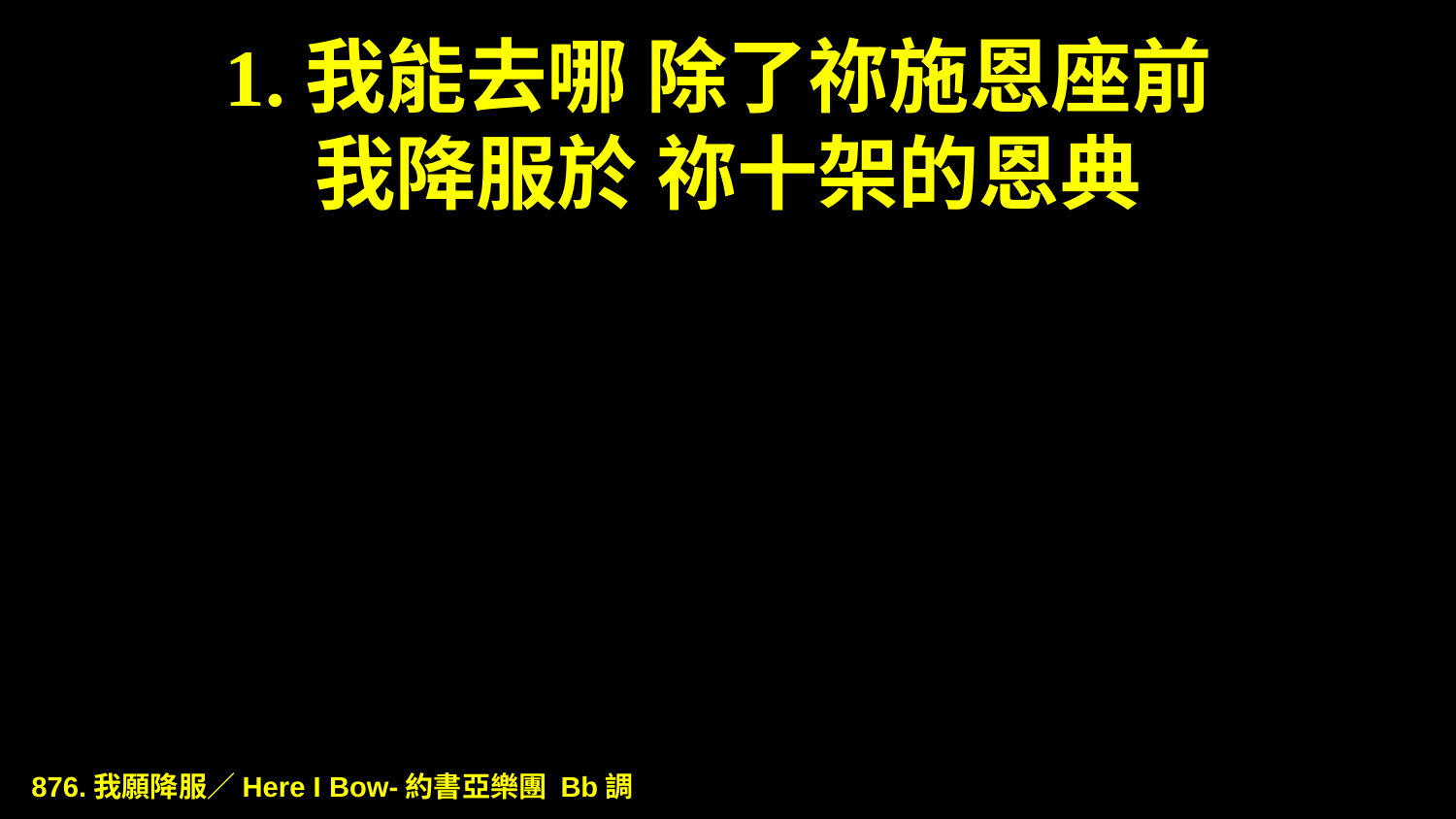

# 1.我能去哪 除了祢施恩座前 我降服於 祢十架的恩典
876.我願降服／Here I Bow-約書亞樂團 Bb調